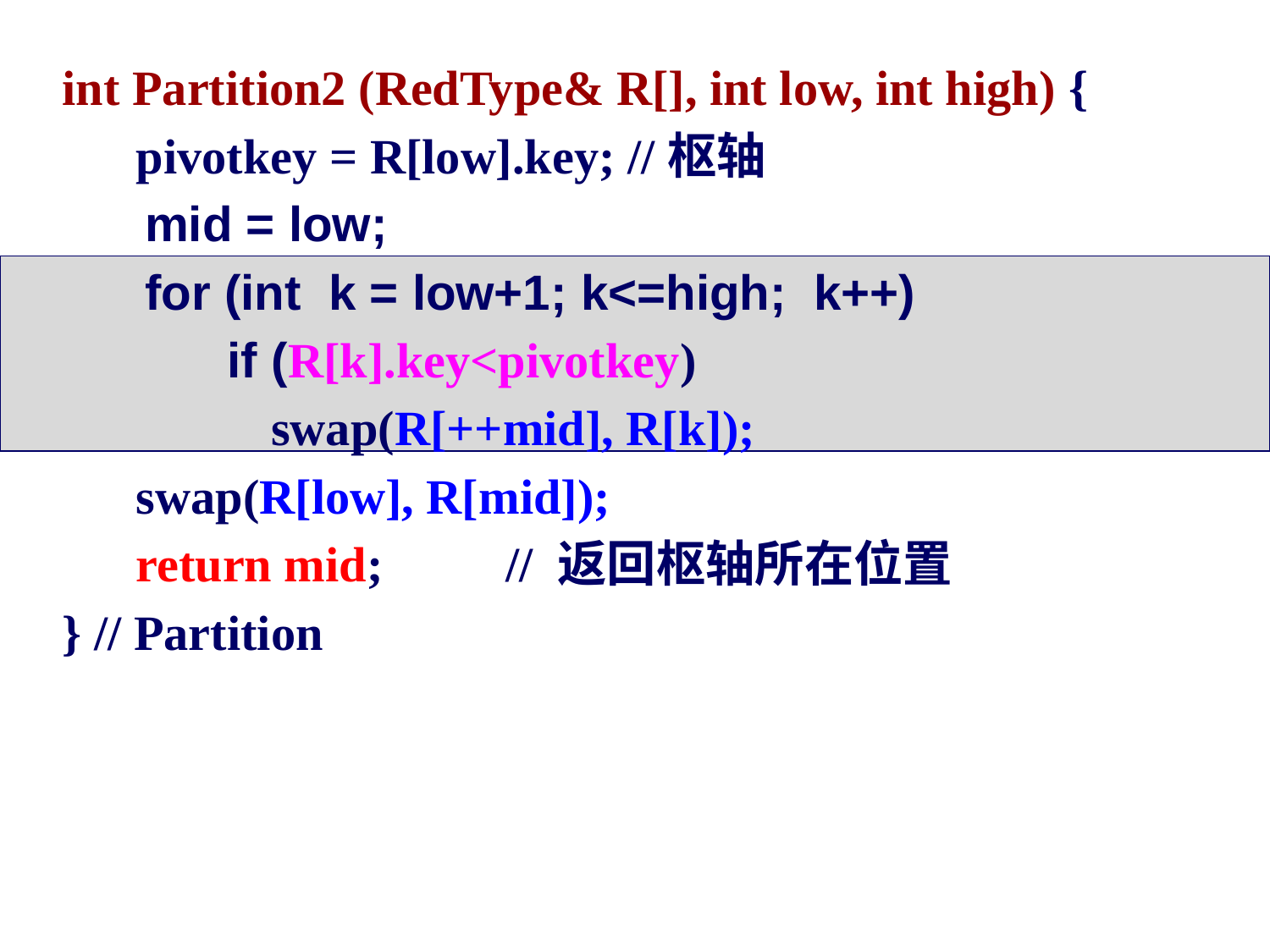

int Partition2 (RedType& R[], int low, int high) {
      pivotkey = R[low].key; //枢轴
      mid = low;
      for (int  k = low+1; k<=high;  k++)
            if (R[k].key<pivotkey)
                 swap(R[++mid], R[k]);
      swap(R[low], R[mid]);
      return mid;          // 返回枢轴所在位置
} // Partition